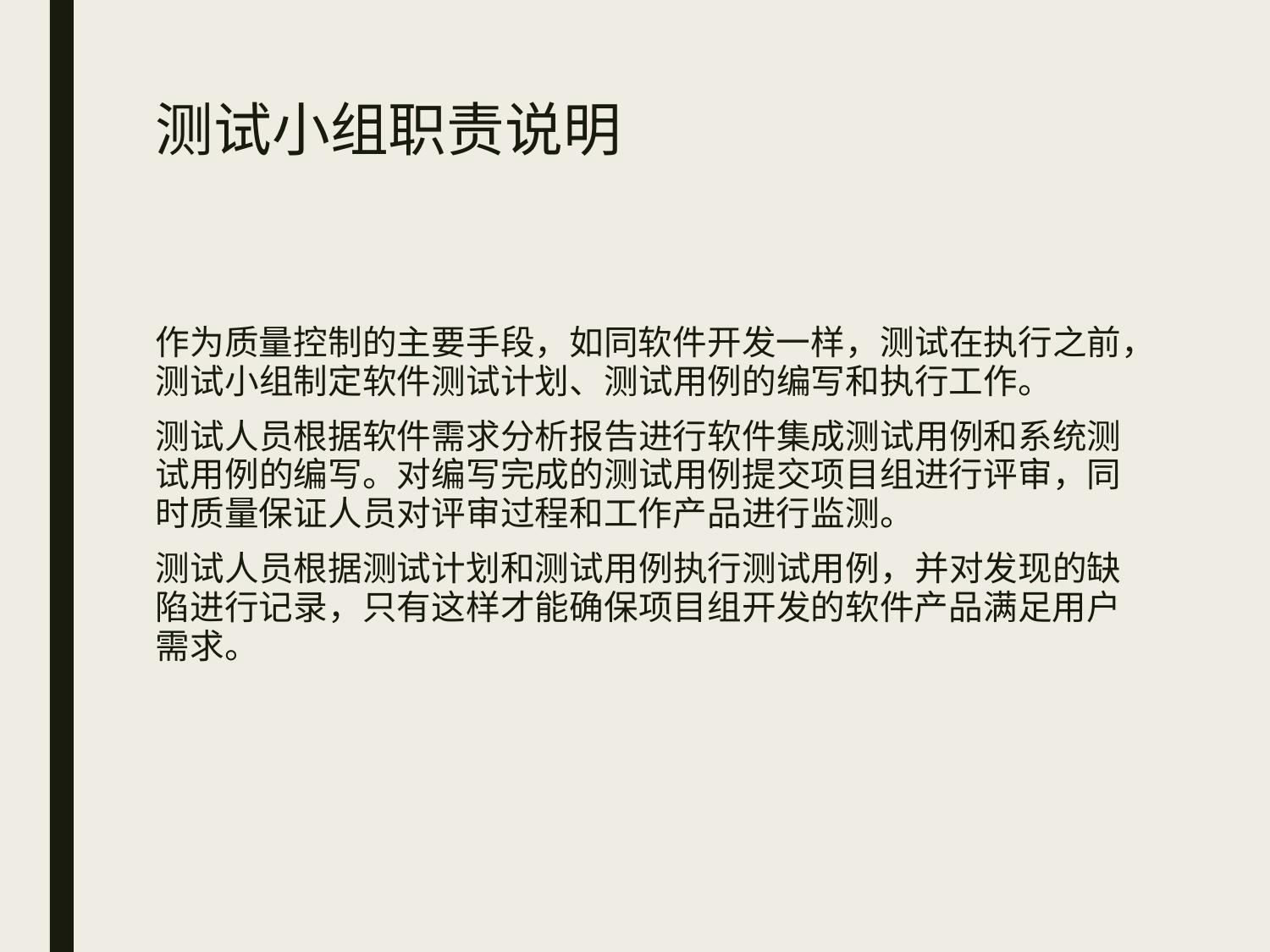

# 测试小组职责说明
作为质量控制的主要手段，如同软件开发一样，测试在执行之前，测试小组制定软件测试计划、测试用例的编写和执行工作。
测试人员根据软件需求分析报告进行软件集成测试用例和系统测试用例的编写。对编写完成的测试用例提交项目组进行评审，同时质量保证人员对评审过程和工作产品进行监测。
测试人员根据测试计划和测试用例执行测试用例，并对发现的缺陷进行记录，只有这样才能确保项目组开发的软件产品满足用户需求。